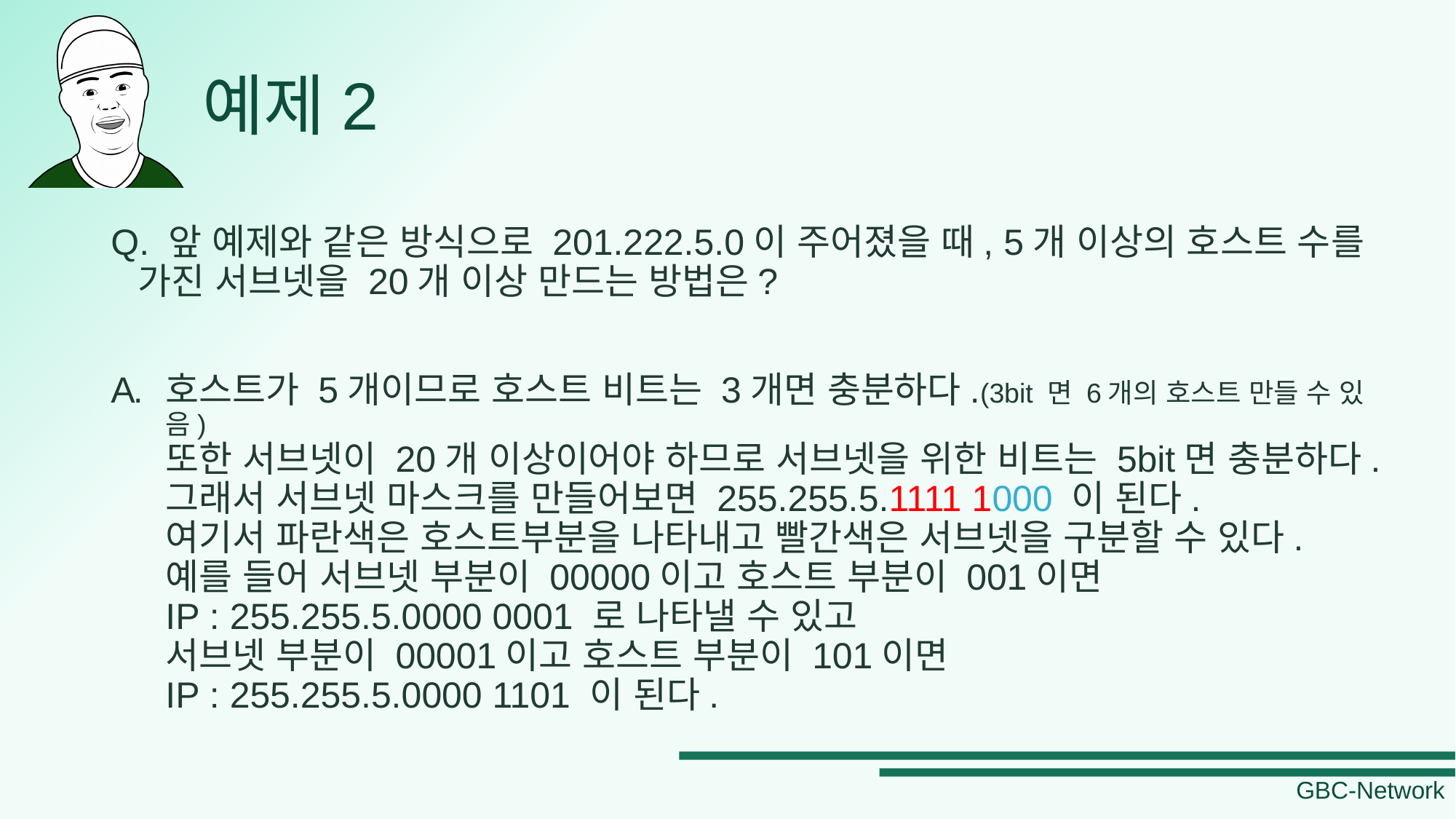

# 예제2
Q. 앞 예제와 같은 방식으로 201.222.5.0이 주어졌을 때, 5개 이상의 호스트 수를 가진 서브넷을 20개 이상 만드는 방법은?

호스트가 5개이므로 호스트 비트는 3개면 충분하다.(3bit 면 6개의 호스트 만들 수 있음)
또한 서브넷이 20개 이상이어야 하므로 서브넷을 위한 비트는 5bit면 충분하다.
그래서 서브넷 마스크를 만들어보면 255.255.5.1111 1000 이 된다.
여기서 파란색은 호스트부분을 나타내고 빨간색은 서브넷을 구분할 수 있다.
예를 들어 서브넷 부분이 00000이고 호스트 부분이 001이면
IP : 255.255.5.0000 0001 로 나타낼 수 있고
서브넷 부분이 00001이고 호스트 부분이 101이면
IP : 255.255.5.0000 1101 이 된다.